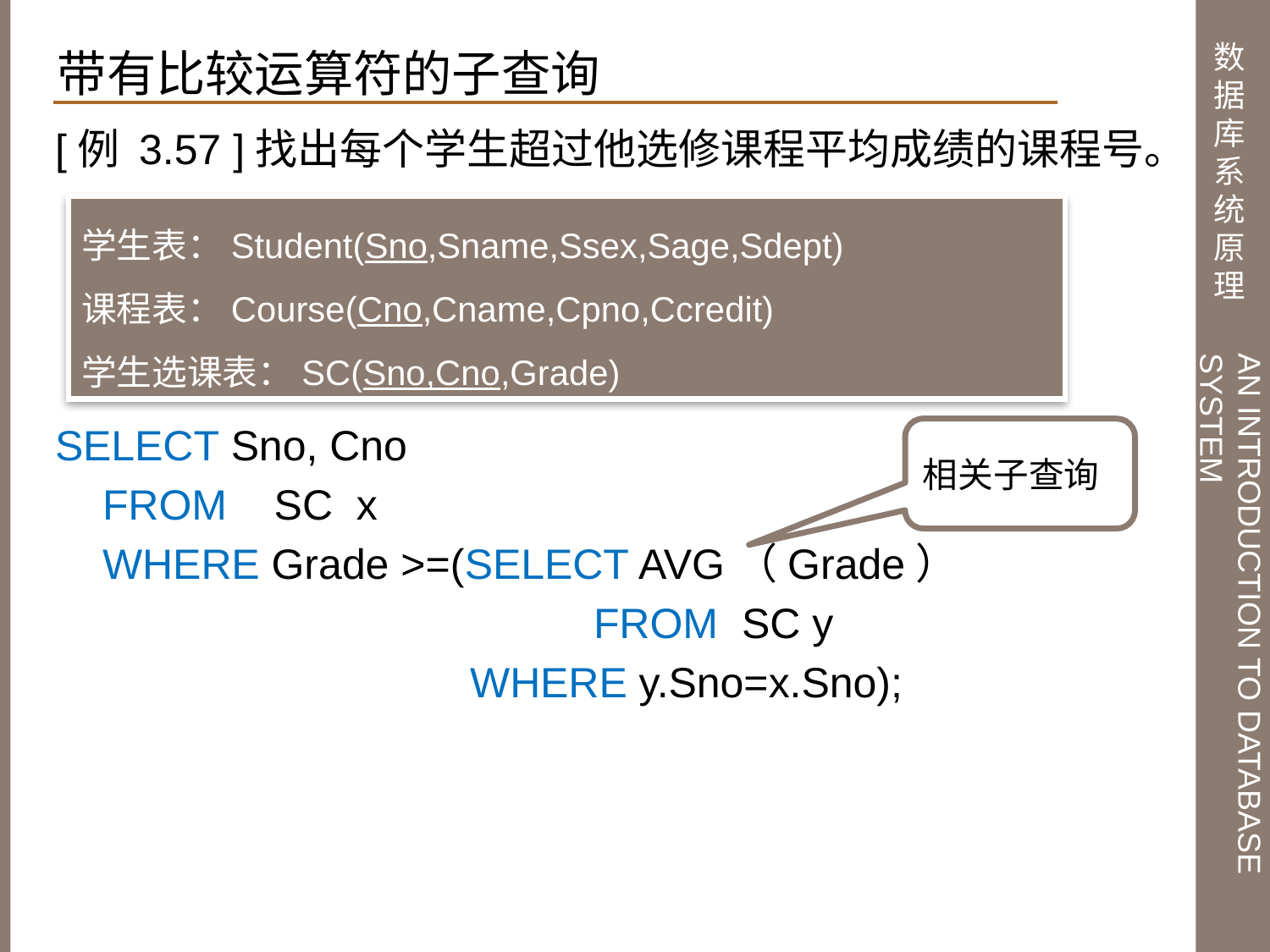

带有比较运算符的子查询
[例 3.57 ]找出每个学生超过他选修课程平均成绩的课程号。

SELECT Sno, Cno
    FROM    SC  x
    WHERE Grade >=(SELECT AVG（Grade）
		                        FROM  SC y
                                   WHERE y.Sno=x.Sno);

学生表：Student(Sno,Sname,Ssex,Sage,Sdept)
课程表：Course(Cno,Cname,Cpno,Ccredit)
学生选课表：SC(Sno,Cno,Grade)
相关子查询